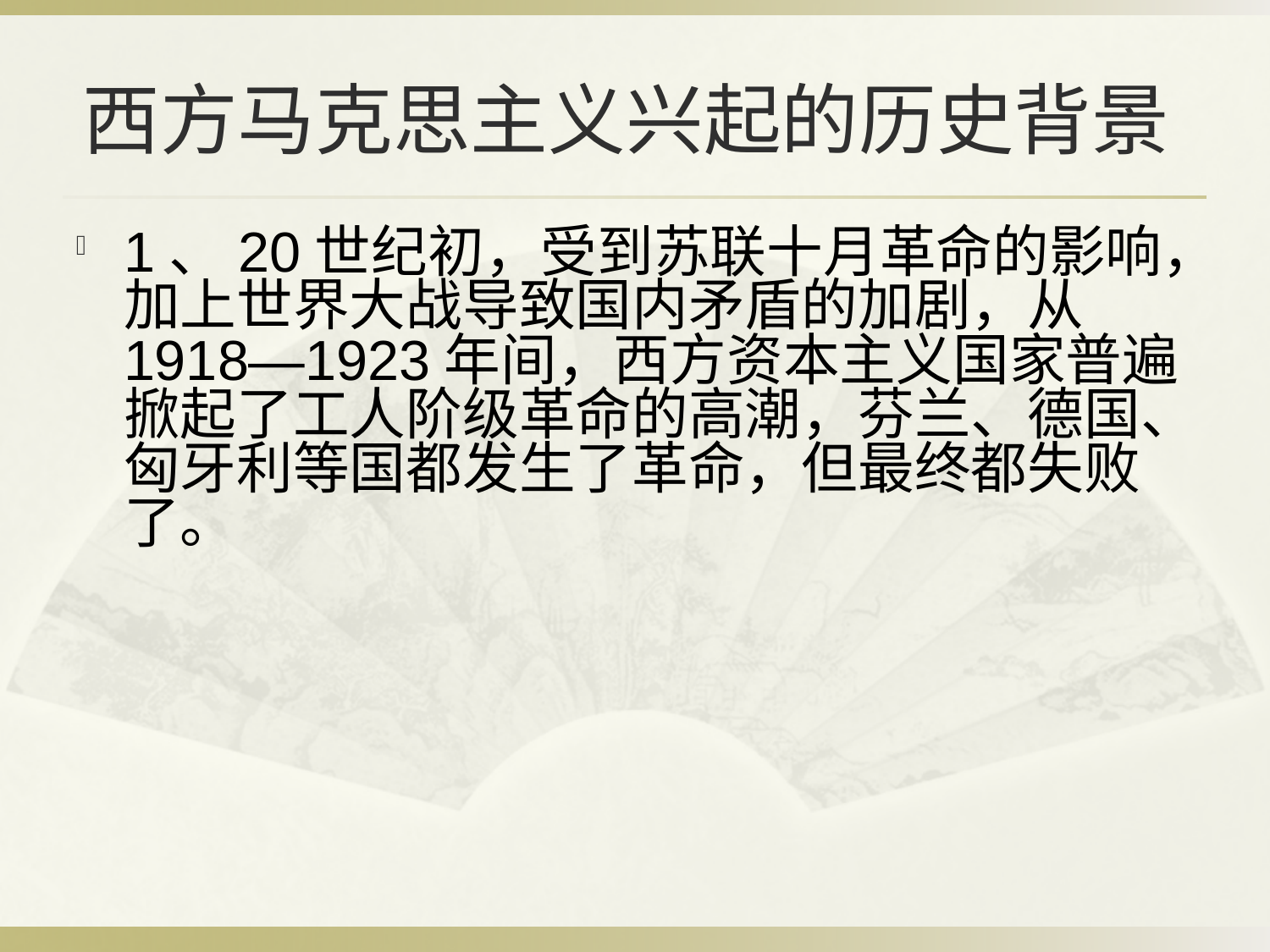

# 西方马克思主义兴起的历史背景
1、20世纪初，受到苏联十月革命的影响，加上世界大战导致国内矛盾的加剧，从1918—1923年间，西方资本主义国家普遍掀起了工人阶级革命的高潮，芬兰、德国、匈牙利等国都发生了革命，但最终都失败了。